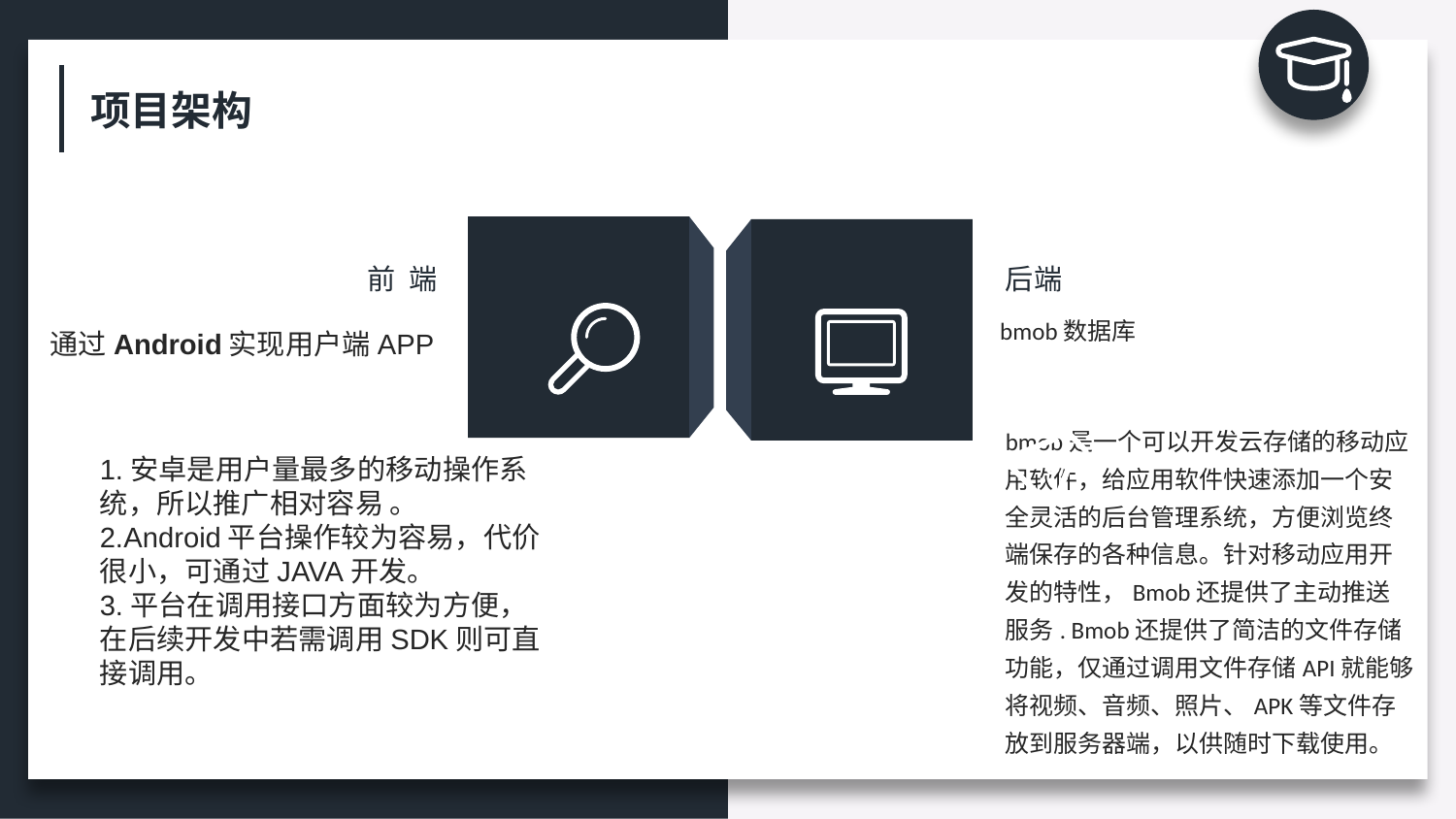

项目架构

前  端
后端

通过Android实现用户端APP

bmob数据库

bmob是一个可以开发云存储的移动应用软件，给应用软件快速添加一个安全灵活的后台管理系统，方便浏览终端保存的各种信息。针对移动应用开发的特性，Bmob还提供了主动推送服务. Bmob还提供了简洁的文件存储功能，仅通过调用文件存储API就能够将视频、音频、照片、APK等文件存放到服务器端，以供随时下载使用。

1.安卓是用户量最多的移动操作系统，所以推广相对容易 。
2.Android平台操作较为容易，代价很小，可通过JAVA开发。
3.平台在调用接口方面较为方便，在后续开发中若需调用SDK则可直接调用。